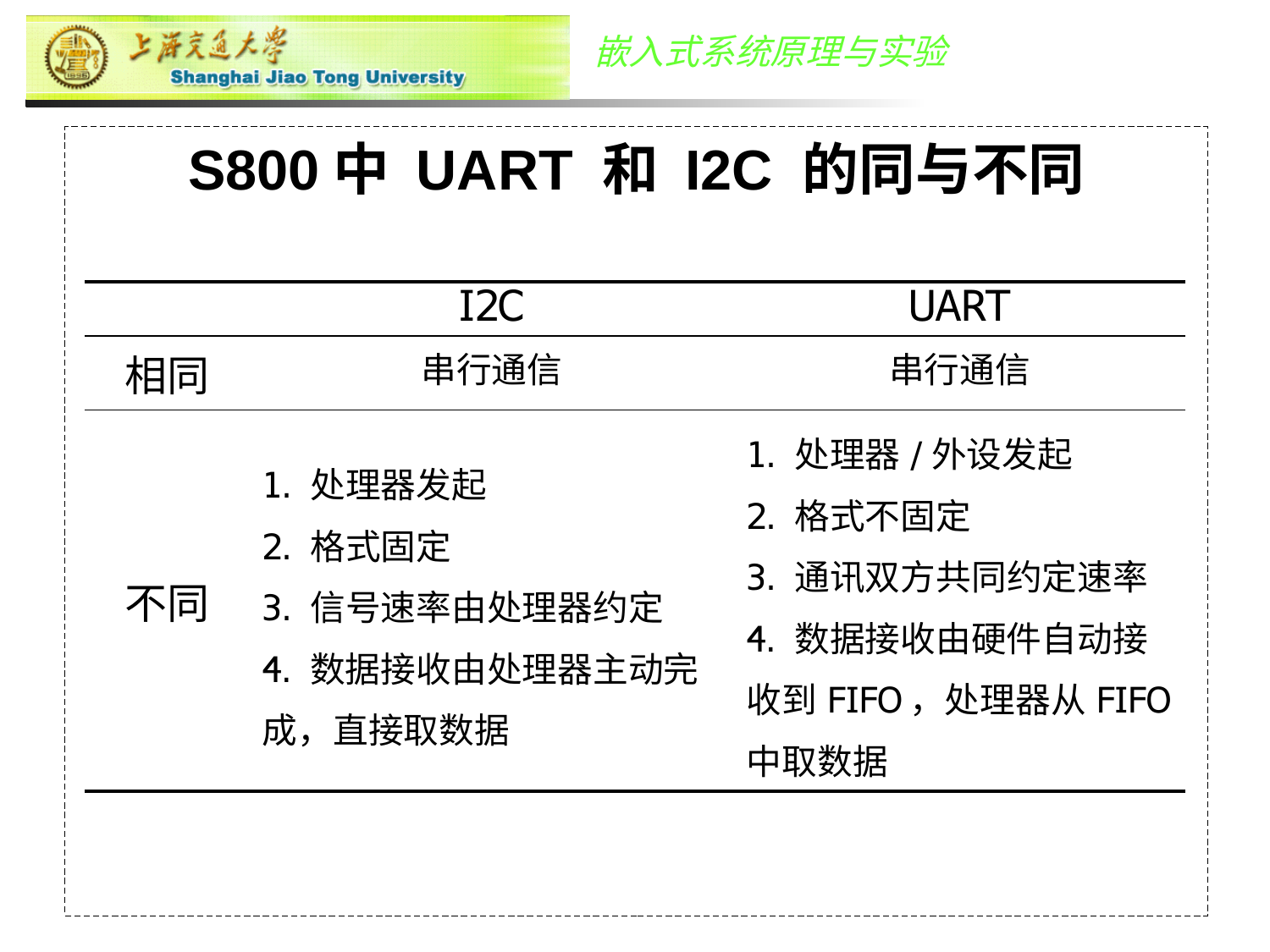

S800中 UART 和 I2C 的同与不同

|  | I2C | UART |
| --- | --- | --- |
| 相同 | 串行通信 | 串行通信 |
| 不同 | 1. 处理器发起 2. 格式固定 3. 信号速率由处理器约定 4. 数据接收由处理器主动完成，直接取数据 | 1. 处理器/外设发起 2. 格式不固定 3. 通讯双方共同约定速率 4. 数据接收由硬件自动接收到FIFO，处理器从FIFO中取数据 |